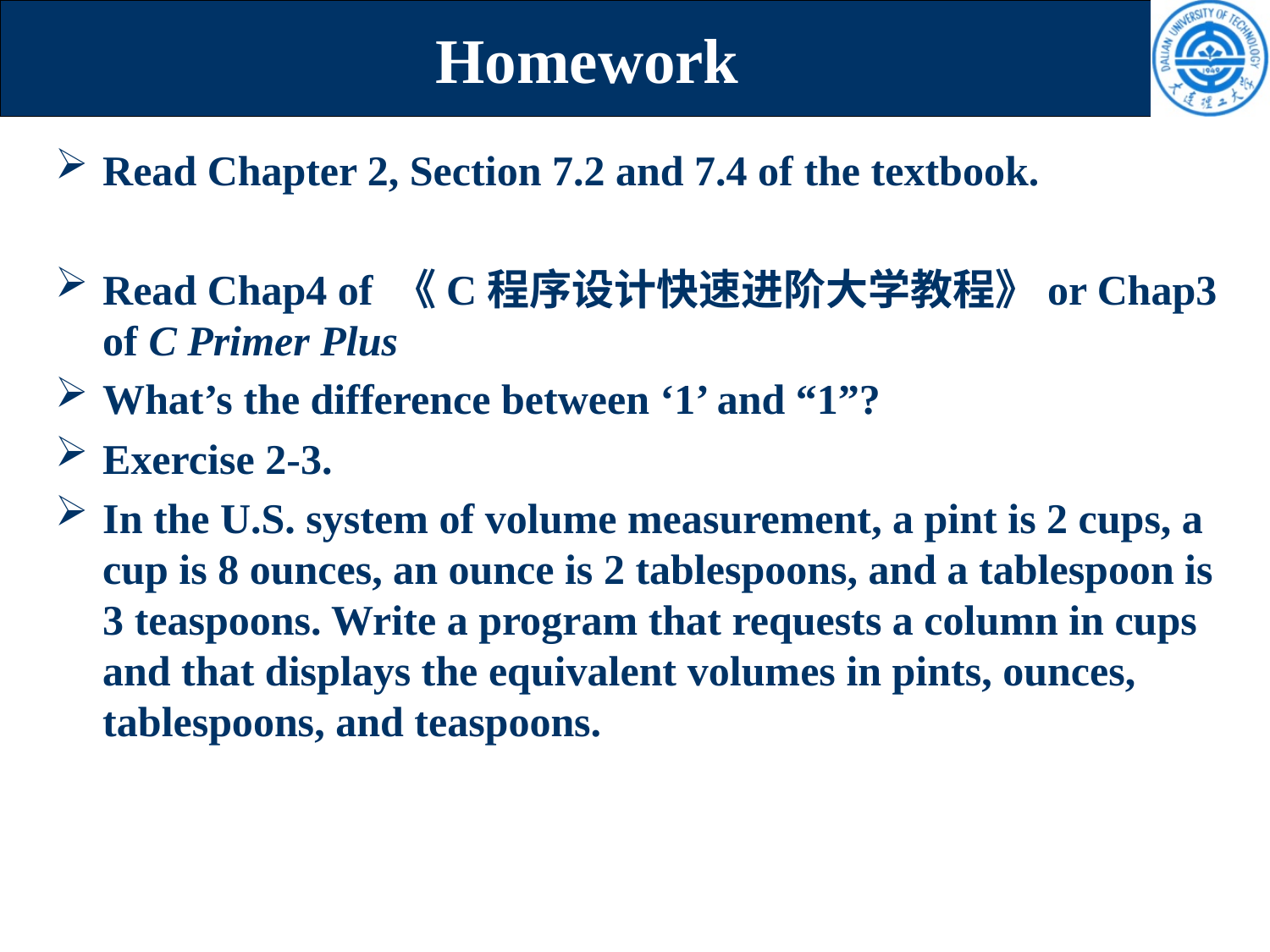

# Homework
Read Chapter 2, Section 7.2 and 7.4 of the textbook.

Read Chap4 of 《C程序设计快速进阶大学教程》or Chap3 of C Primer Plus
What’s the difference between ‘1’ and “1”?
Exercise 2-3.
In the U.S. system of volume measurement, a pint is 2 cups, a cup is 8 ounces, an ounce is 2 tablespoons, and a tablespoon is 3 teaspoons. Write a program that requests a column in cups and that displays the equivalent volumes in pints, ounces, tablespoons, and teaspoons.